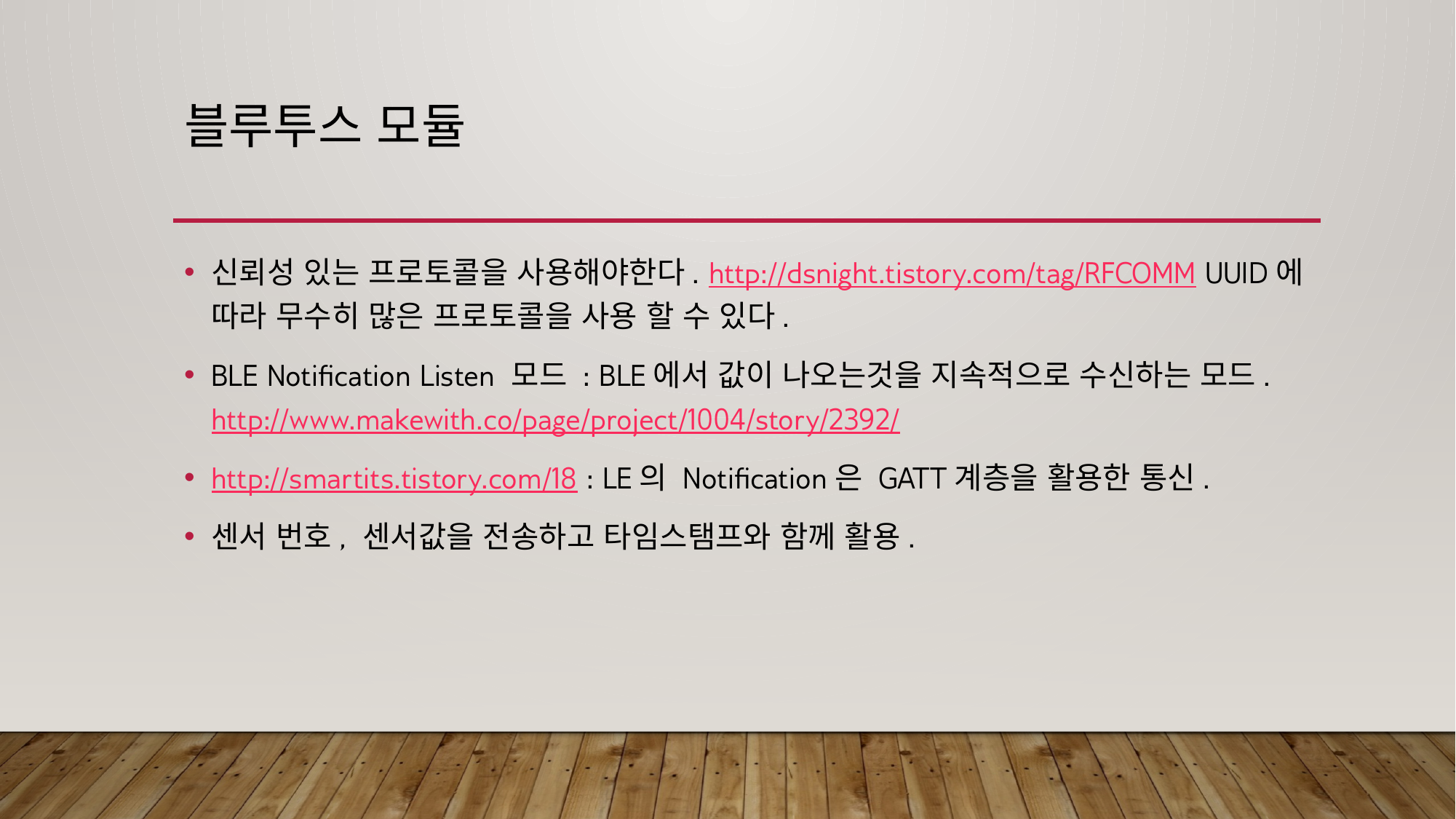

# 블루투스 모듈
신뢰성 있는 프로토콜을 사용해야한다. http://dsnight.tistory.com/tag/RFCOMM UUID에 따라 무수히 많은 프로토콜을 사용 할 수 있다.
BLE Notification Listen 모드 : BLE에서 값이 나오는것을 지속적으로 수신하는 모드. http://www.makewith.co/page/project/1004/story/2392/
http://smartits.tistory.com/18 : LE의 Notification은 GATT계층을 활용한 통신.
센서 번호, 센서값을 전송하고 타임스탬프와 함께 활용.